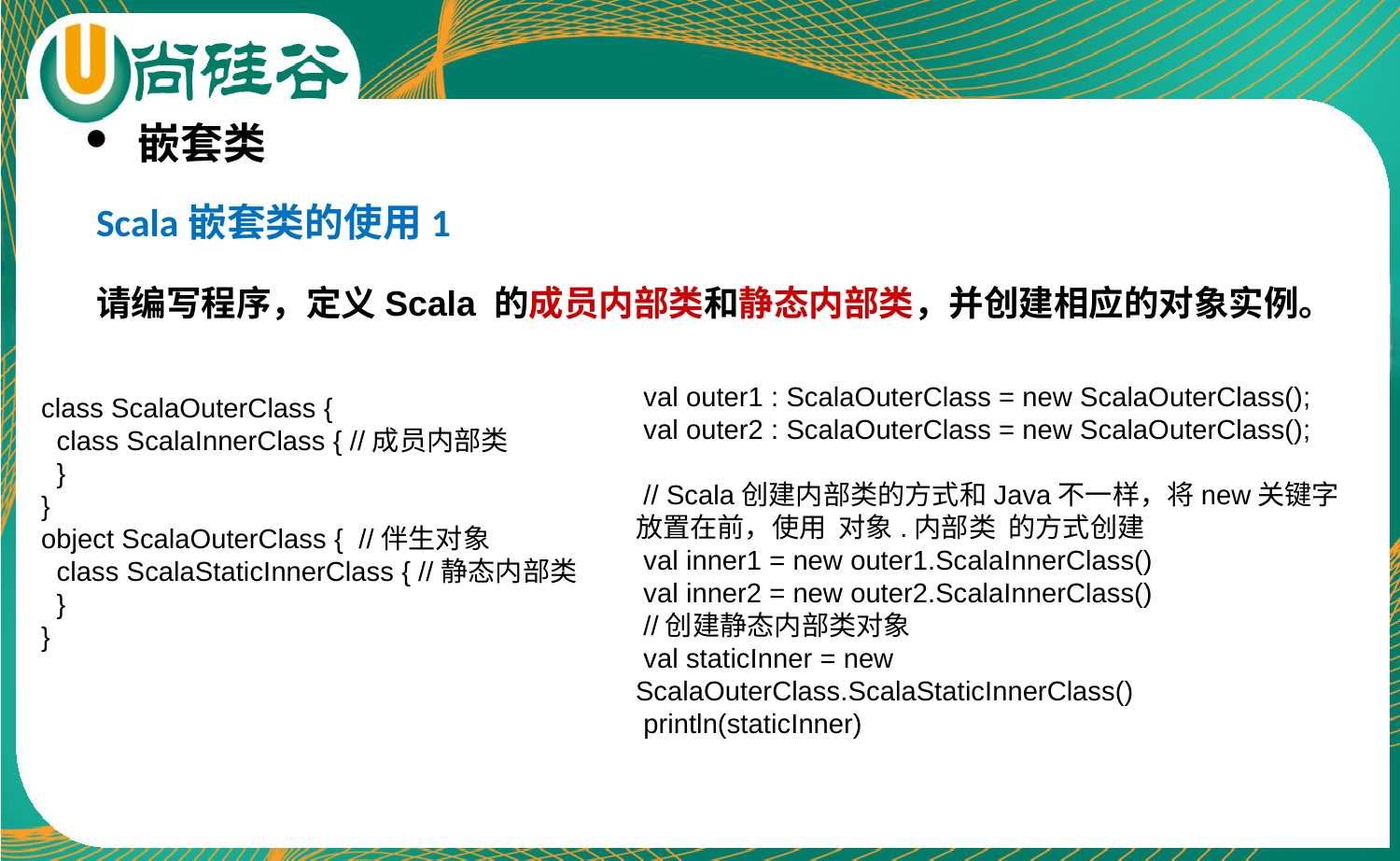

嵌套类

Scala嵌套类的使用1

请编写程序，定义Scala 的成员内部类和静态内部类，并创建相应的对象实例。

 val outer1 : ScalaOuterClass = new ScalaOuterClass();
 val outer2 : ScalaOuterClass = new ScalaOuterClass();

 // Scala创建内部类的方式和Java不一样，将new关键字放置在前，使用  对象.内部类  的方式创建
 val inner1 = new outer1.ScalaInnerClass()
 val inner2 = new outer2.ScalaInnerClass()
 //创建静态内部类对象
 val staticInner = new ScalaOuterClass.ScalaStaticInnerClass()
 println(staticInner)
class ScalaOuterClass {
  class ScalaInnerClass { //成员内部类
  }
}
object ScalaOuterClass {  //伴生对象
  class ScalaStaticInnerClass { //静态内部类
  }
}